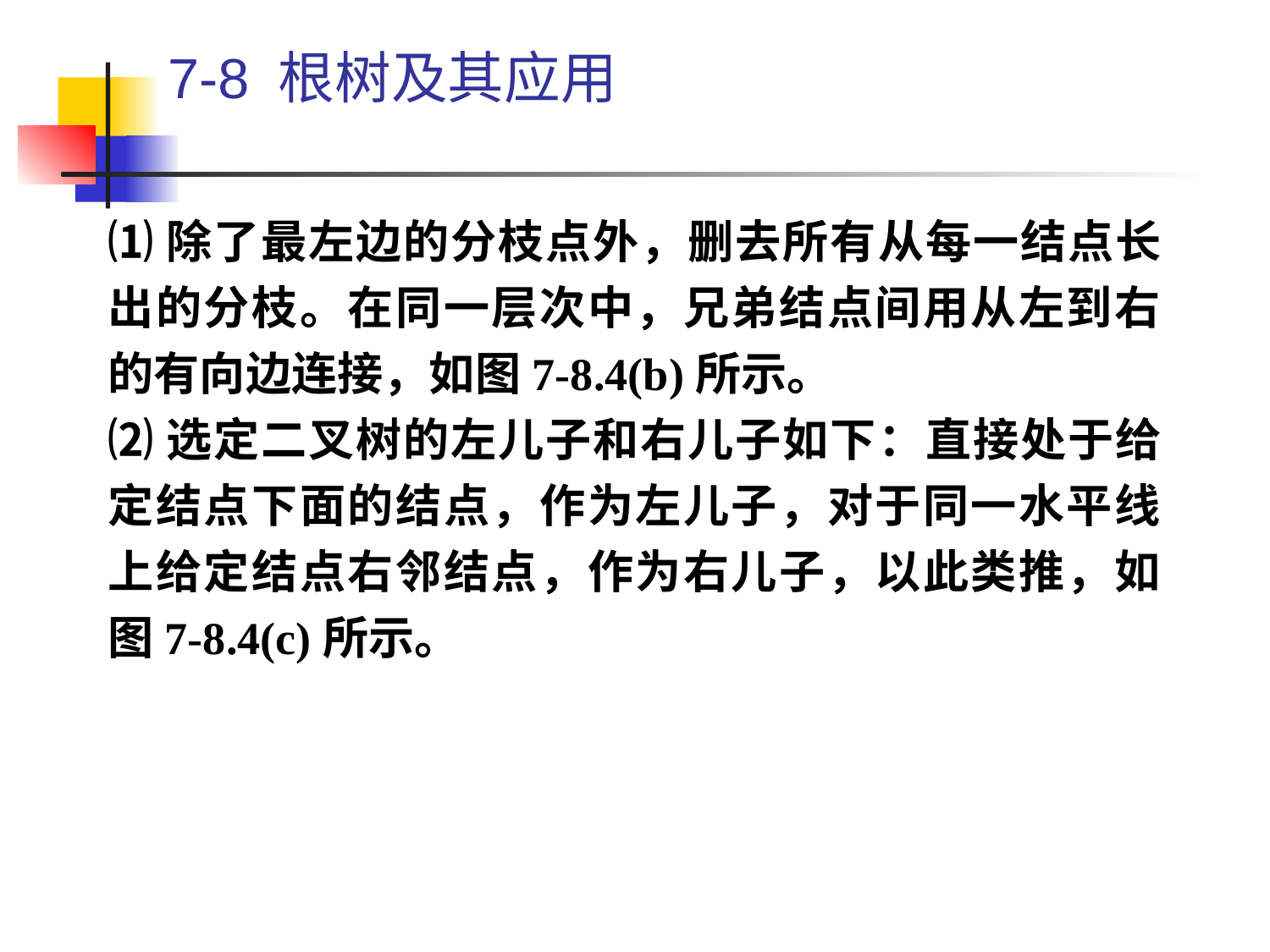

# 7-8 根树及其应用
⑴除了最左边的分枝点外，删去所有从每一结点长出的分枝。在同一层次中，兄弟结点间用从左到右的有向边连接，如图7-8.4(b)所示。
⑵选定二叉树的左儿子和右儿子如下：直接处于给定结点下面的结点，作为左儿子，对于同一水平线上给定结点右邻结点，作为右儿子，以此类推，如图7-8.4(c)所示。